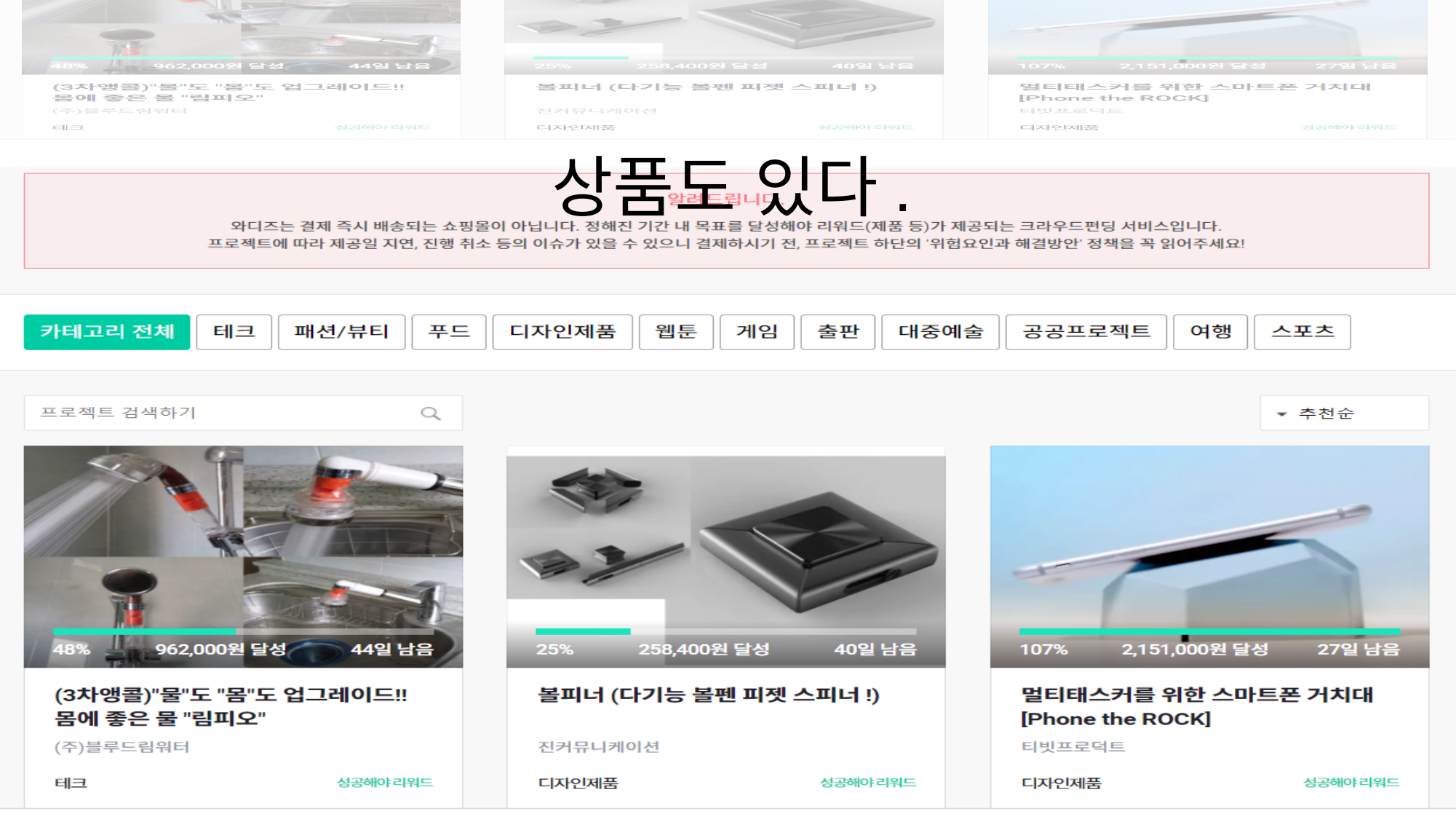

상품도 있다.

개인판매자가 펀딩을 하여 자금을 조달하는 시스템이다.